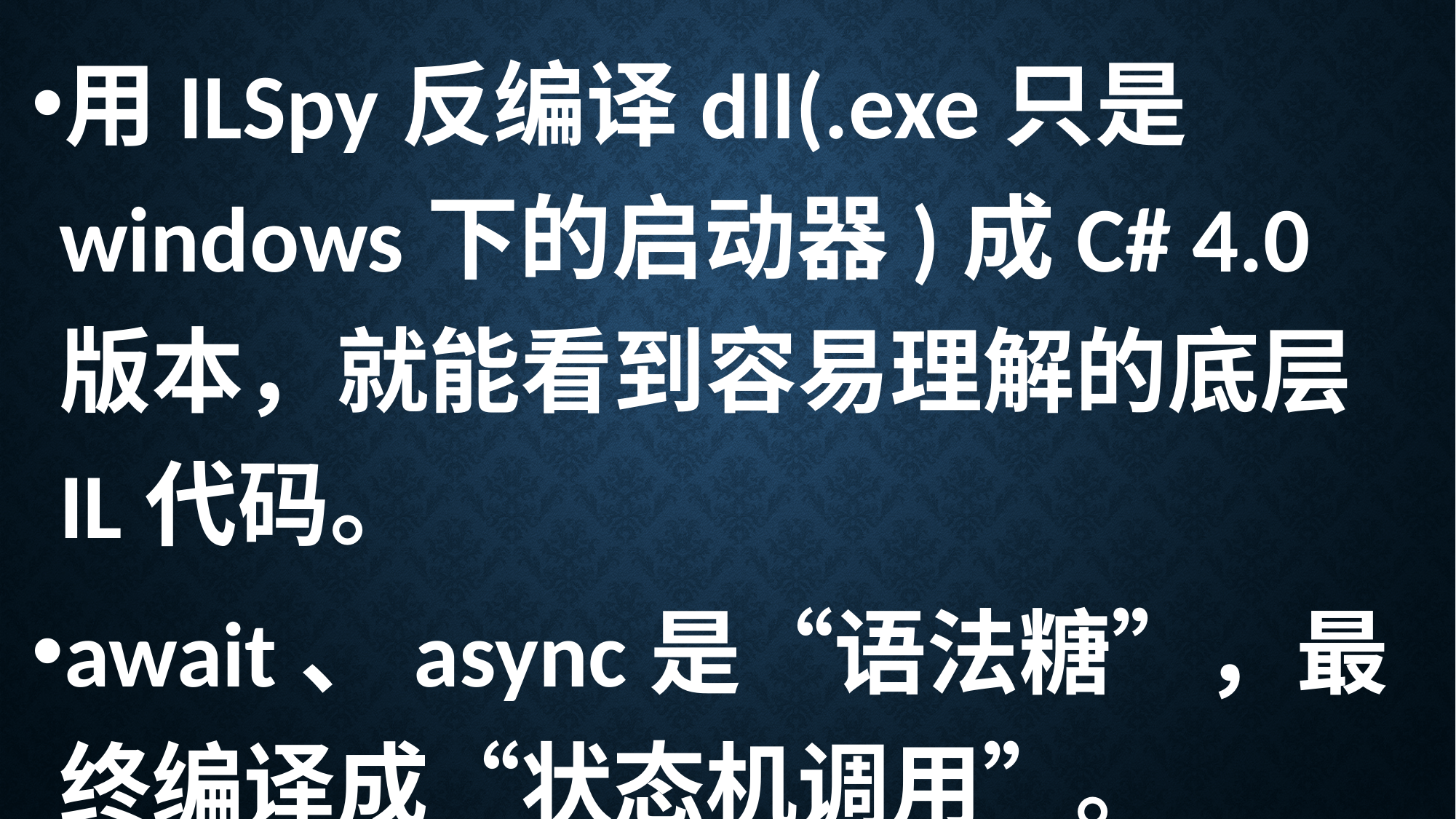

用ILSpy反编译dll(.exe只是windows下的启动器)成C# 4.0版本，就能看到容易理解的底层IL代码。
await、async是“语法糖”，最终编译成“状态机调用”。